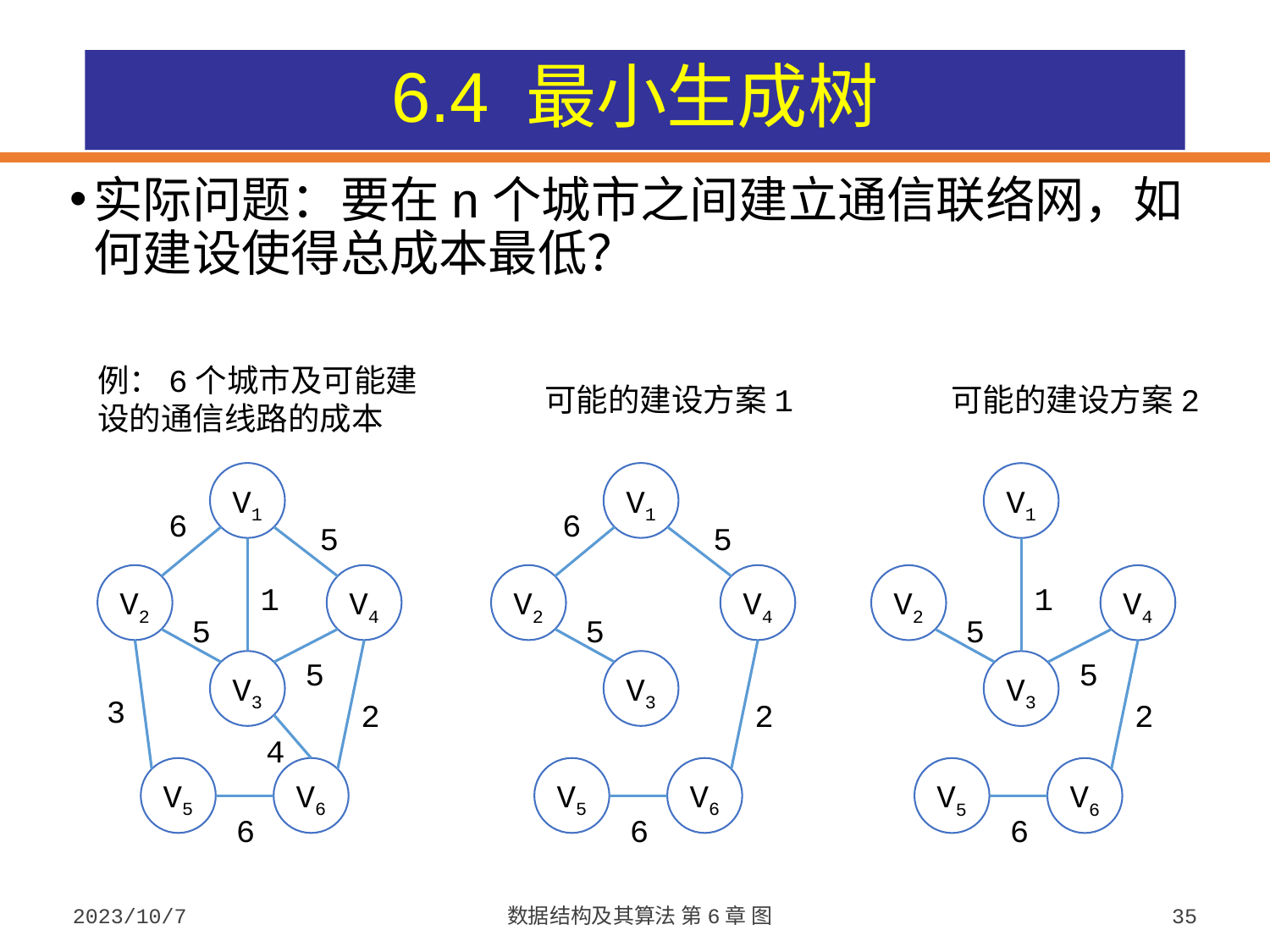

# 6.4 最小生成树
实际问题：要在n个城市之间建立通信联络网，如何建设使得总成本最低？
例：6个城市及可能建设的通信线路的成本

V1
6
5

V2

V4
1
5
5

V3
3
2
4

V5

V6
6
可能的建设方案1

V1
6
5

V2

V4
5

V3
2

V5

V6
6
可能的建设方案2

V1

V2

V4
1
5
5

V3
2

V5

V6
6
2023/10/7
数据结构及其算法 第6章 图
35